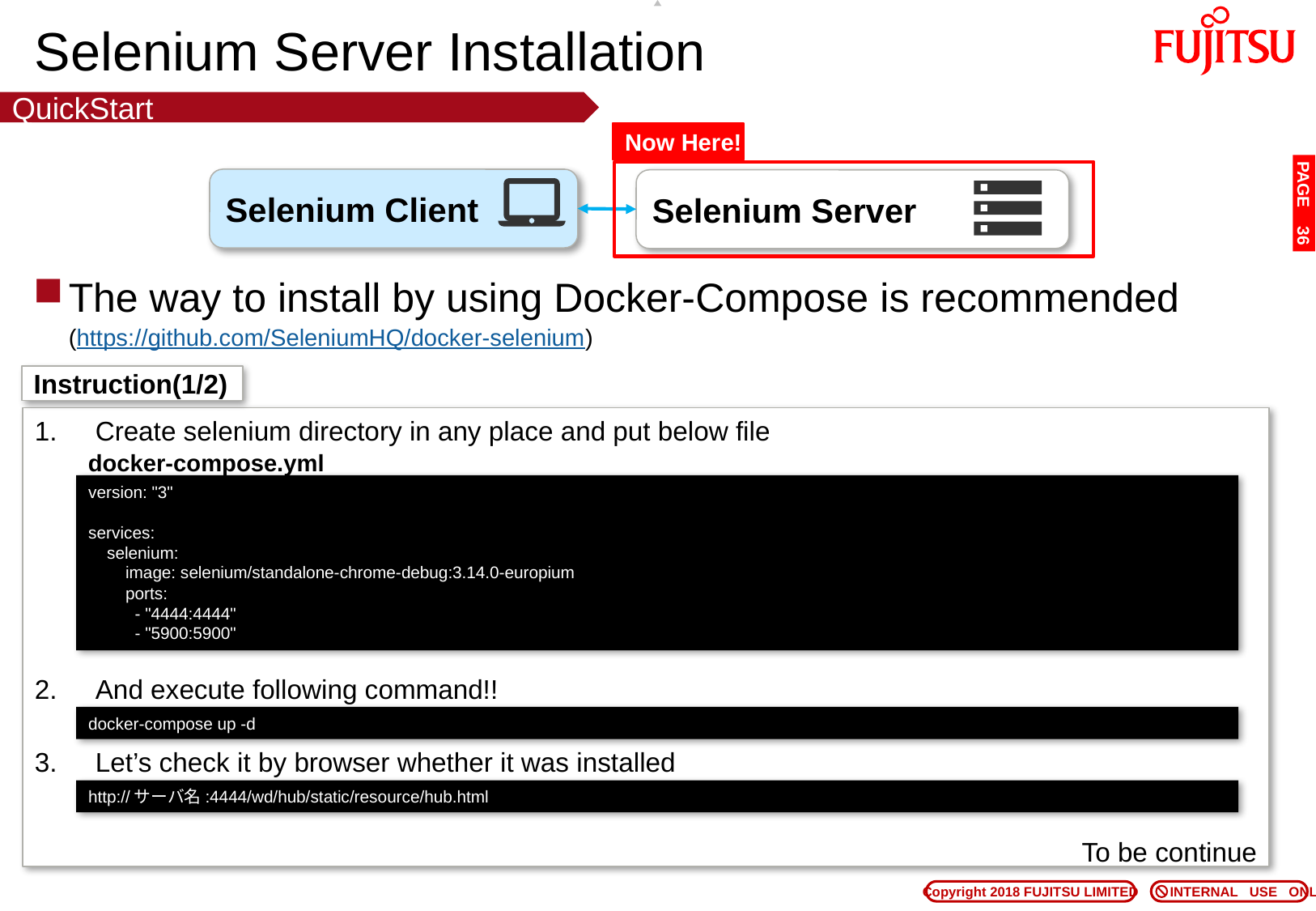

# Selenium Server Installation
QuickStart
Now Here!

Selenium Client
Selenium Server

PAGE    36
The way to install by using Docker-Compose is recommended
(https://github.com/SeleniumHQ/docker-selenium)
Instruction(1/2)
Create selenium directory in any place and put below file

And execute following command!!

Let’s check it by browser whether it was installed

To be continue
docker-compose.yml
version: "3"
services:
    selenium:
        image: selenium/standalone-chrome-debug:3.14.0-europium
        ports:
          - "4444:4444"
          - "5900:5900"
docker-compose up -d
http://サーバ名:4444/wd/hub/static/resource/hub.html